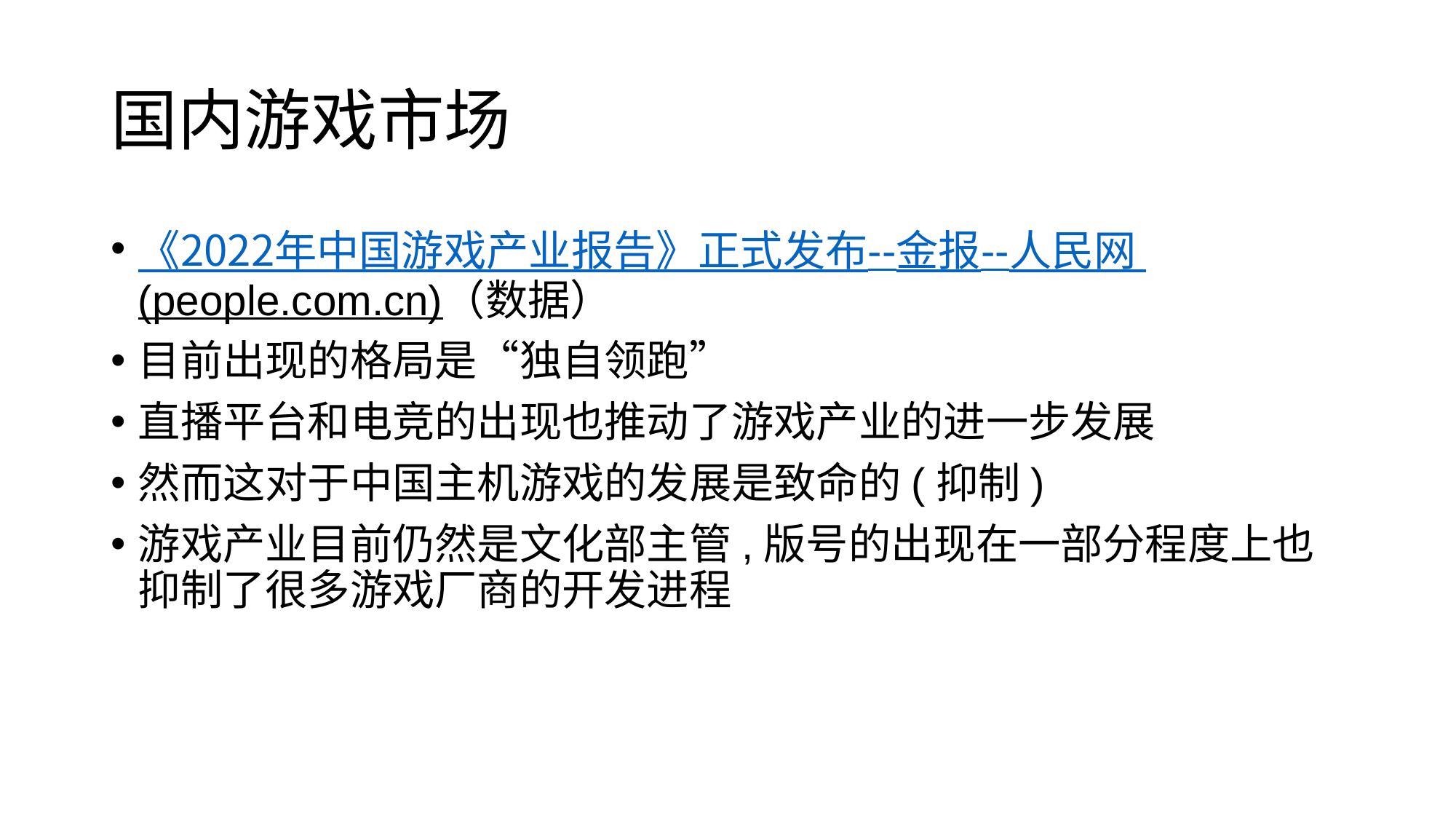

# 国内游戏市场
《2022年中国游戏产业报告》正式发布--金报--人民网 (people.com.cn)（数据）
目前出现的格局是“独自领跑”
直播平台和电竞的出现也推动了游戏产业的进一步发展
然而这对于中国主机游戏的发展是致命的(抑制)
游戏产业目前仍然是文化部主管,版号的出现在一部分程度上也抑制了很多游戏厂商的开发进程